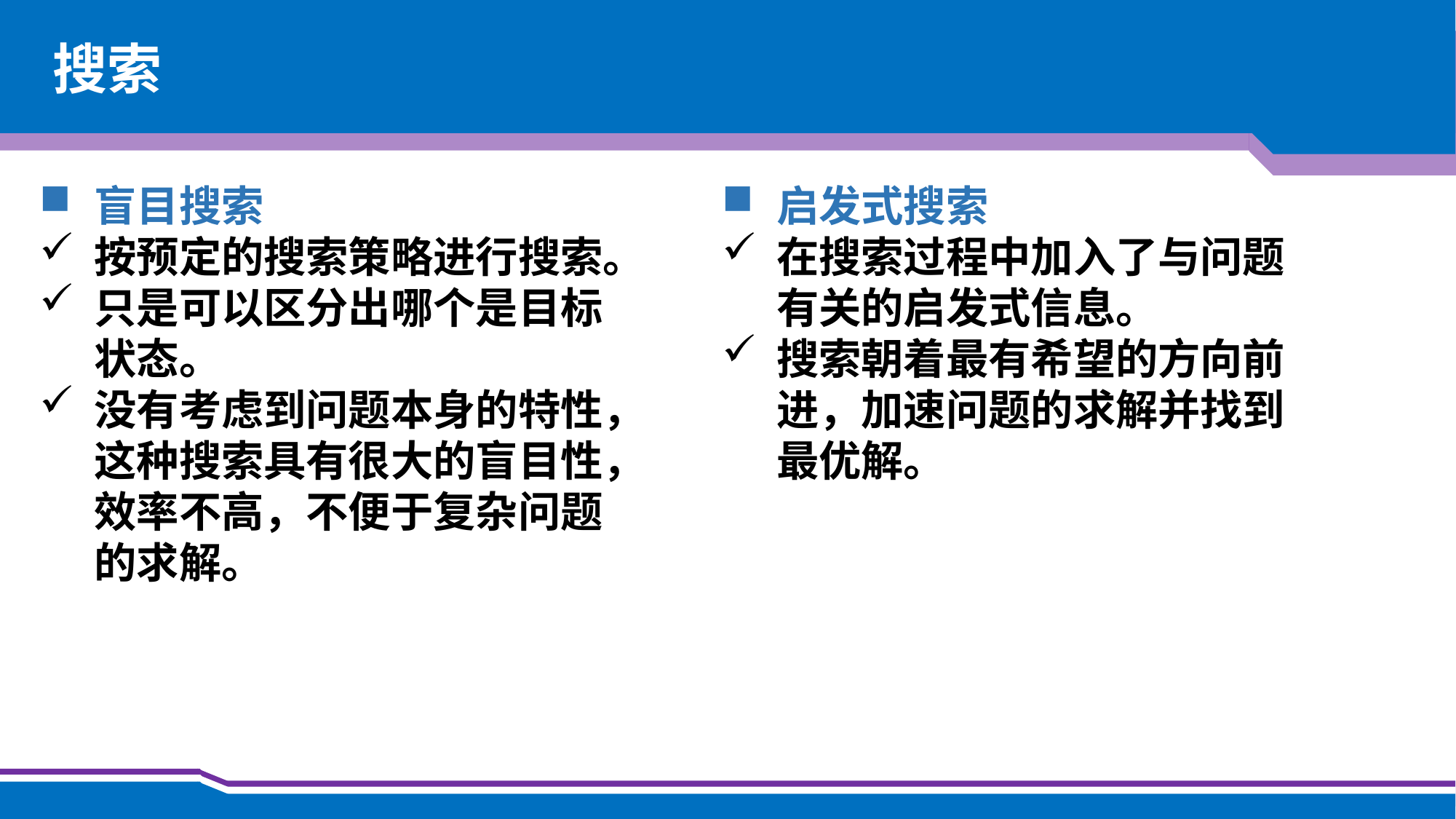

搜索
盲目搜索
按预定的搜索策略进行搜索。
只是可以区分出哪个是目标状态。
没有考虑到问题本身的特性，这种搜索具有很大的盲目性，效率不高，不便于复杂问题的求解。

启发式搜索
在搜索过程中加入了与问题有关的启发式信息。
搜索朝着最有希望的方向前进，加速问题的求解并找到最优解。